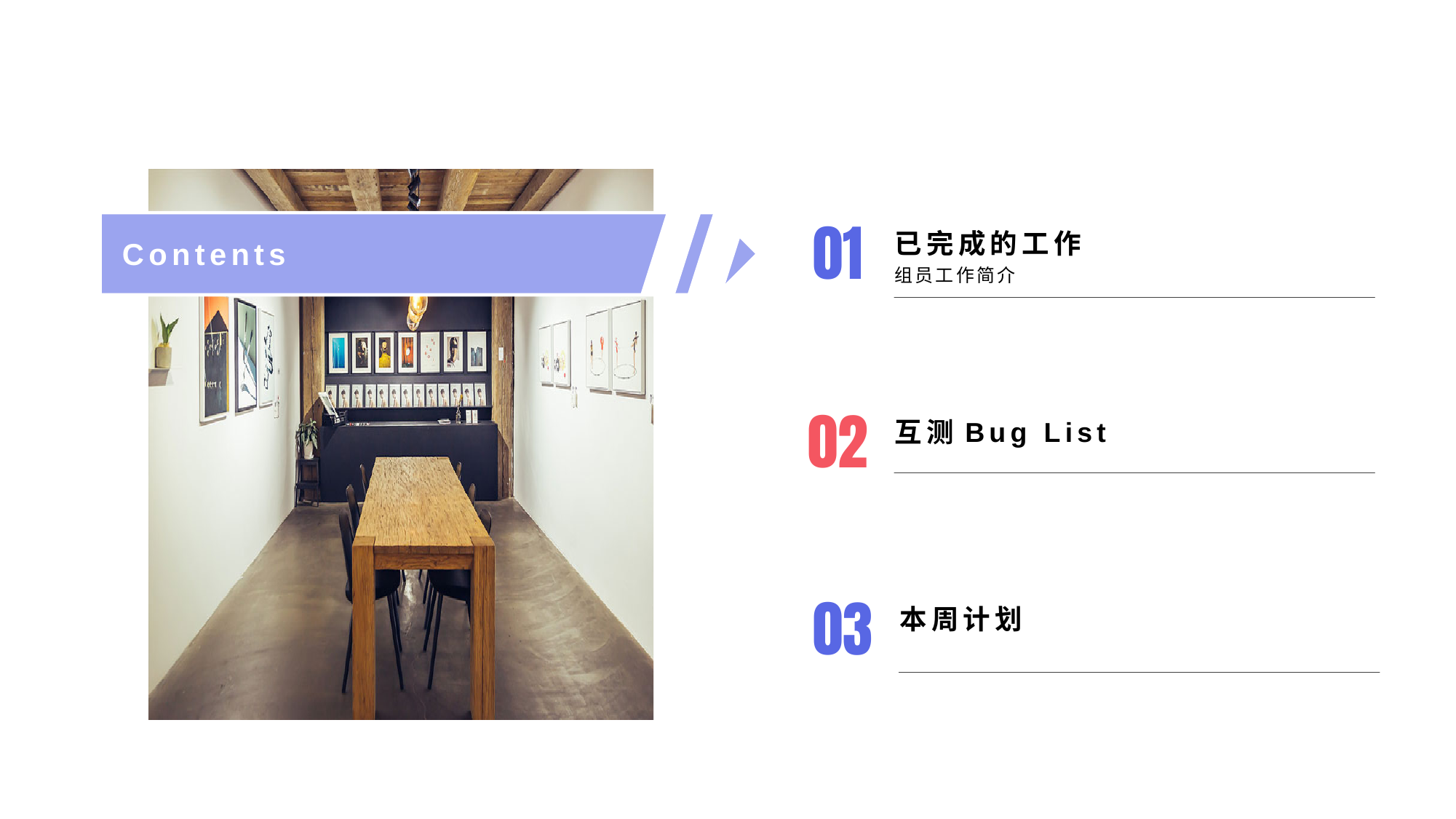

01

已完成的工作
Contents
组员工作简介
02
互测Bug List
03
本周计划
06
添加标题
单击此处添加文本